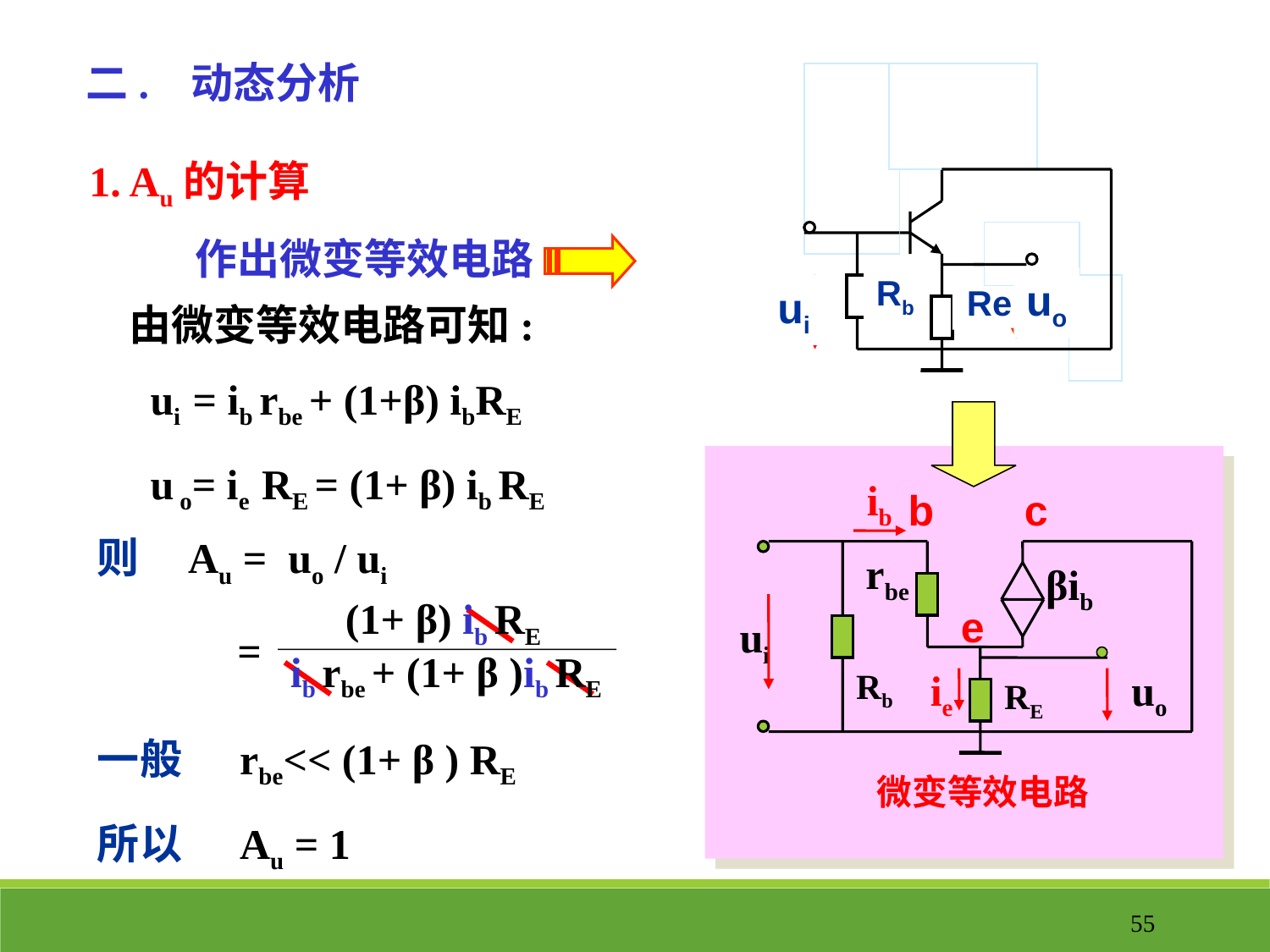

二.   动态分析

Rb

uo

Ucc

Rb

+

+

ui

Re

uo

1. Au的计算
 作出微变等效电路

由微变等效电路可知:
ui  = ib rbe + (1+β) ibRE

 ib
b
c

rbe

βib

e

ui

Rb

uo
RE

微变等效电路

ie

u o= ie  RE = (1+ β) ib RE
则    Au =  uo / ui
(1+ β) ib RE
ib rbe + (1+ β )ib RE

=

一般     rbe<< (1+ β ) RE
所以     Au = 1
55